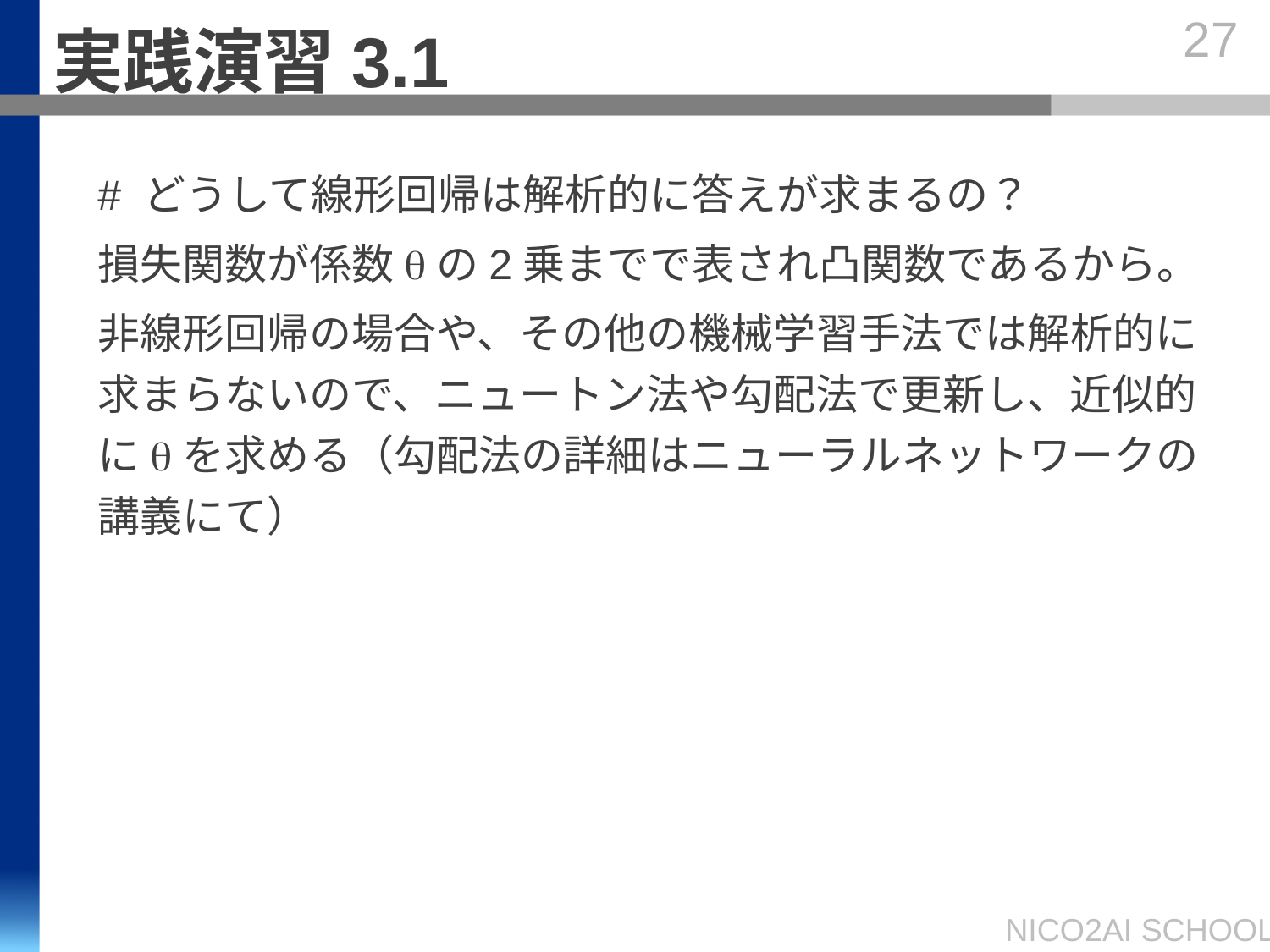

# 実践演習3.1
27
# どうして線形回帰は解析的に答えが求まるの？
損失関数が係数θの2乗までで表され凸関数であるから。
非線形回帰の場合や、その他の機械学習手法では解析的に求まらないので、ニュートン法や勾配法で更新し、近似的にθを求める（勾配法の詳細はニューラルネットワークの講義にて）